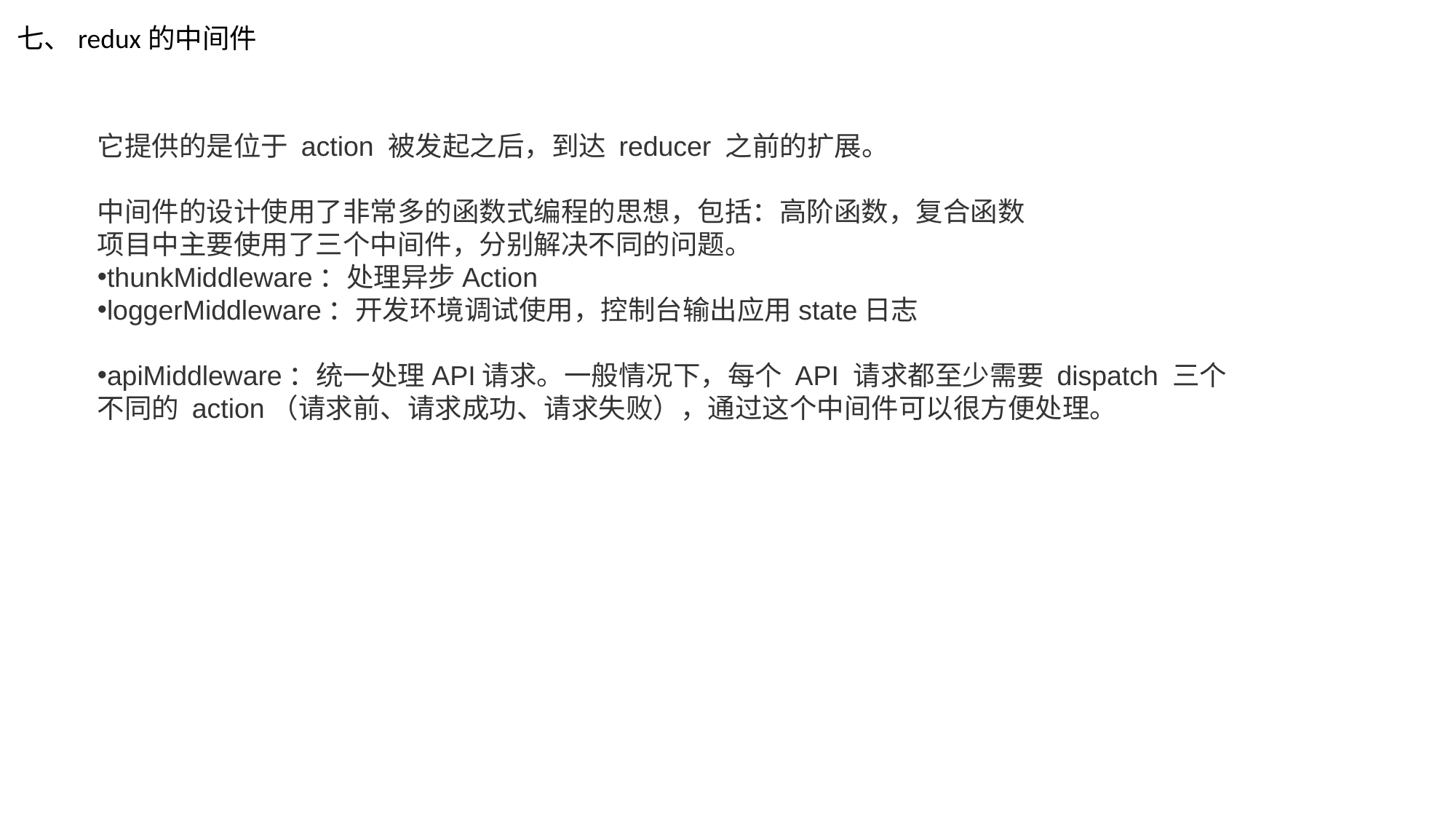

七、redux的中间件
它提供的是位于 action 被发起之后，到达 reducer 之前的扩展。
中间件的设计使用了非常多的函数式编程的思想，包括：高阶函数，复合函数
项目中主要使用了三个中间件，分别解决不同的问题。
thunkMiddleware：处理异步Action
loggerMiddleware：开发环境调试使用，控制台输出应用state日志

apiMiddleware：统一处理API请求。一般情况下，每个 API 请求都至少需要 dispatch 三个不同的 action（请求前、请求成功、请求失败），通过这个中间件可以很方便处理。